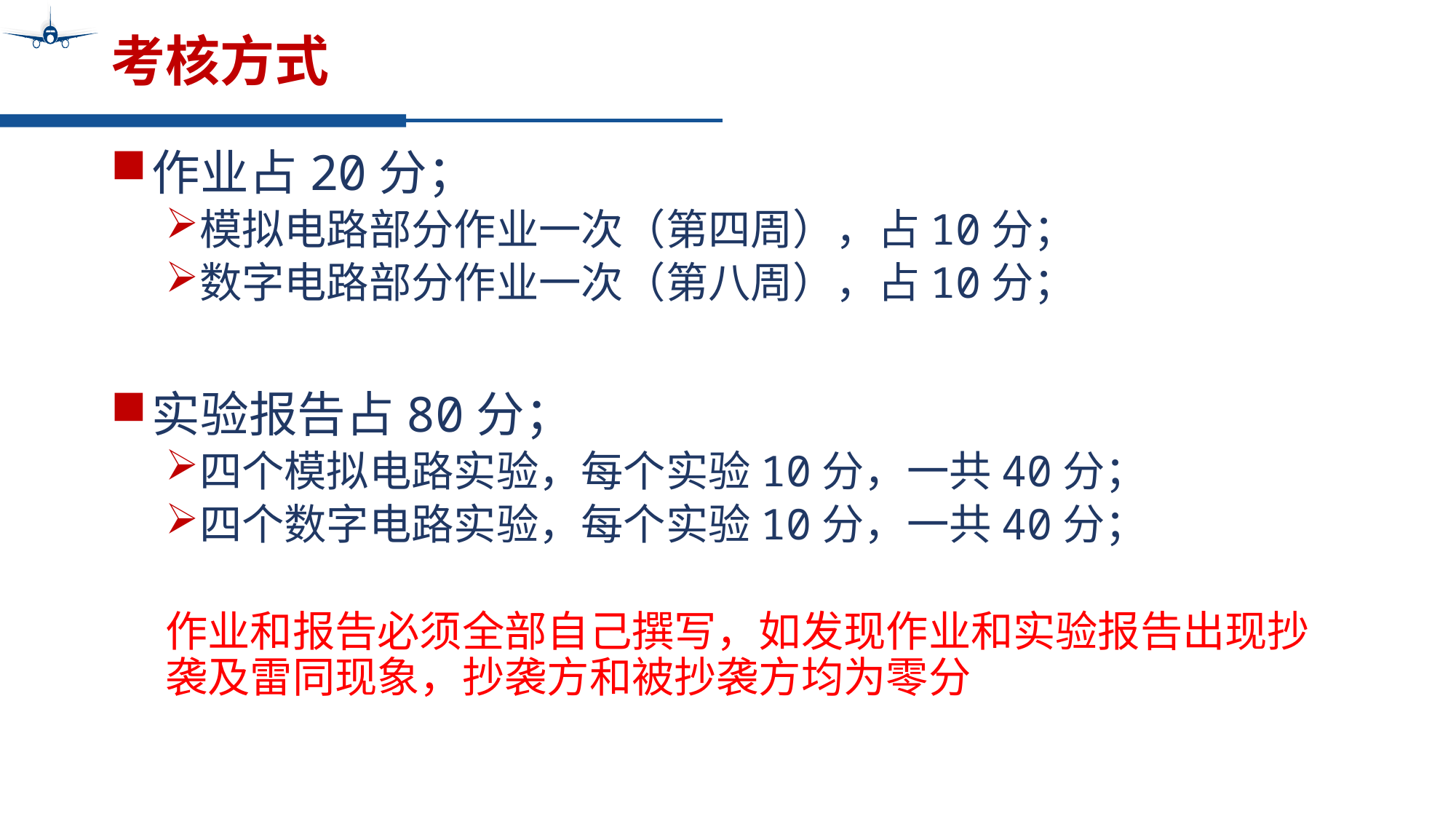

# 考核方式
作业占20分；
模拟电路部分作业一次（第四周），占10分；
数字电路部分作业一次（第八周），占10分；

实验报告占80分；
四个模拟电路实验，每个实验10分，一共40分；
四个数字电路实验，每个实验10分，一共40分；

作业和报告必须全部自己撰写，如发现作业和实验报告出现抄袭及雷同现象，抄袭方和被抄袭方均为零分